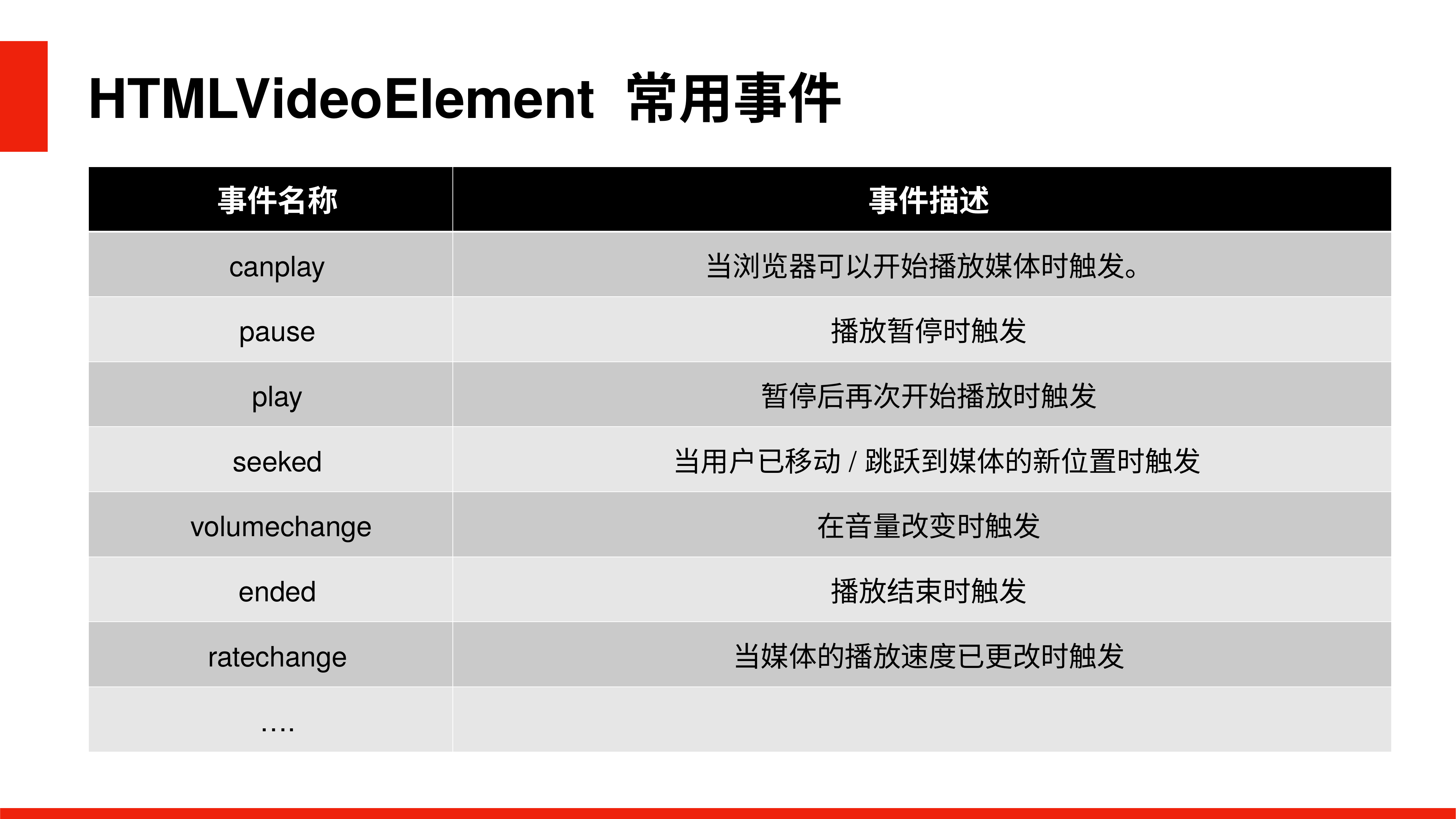

HTMLVideoElement 常用事件
| 事件名称 | 事件描述 |
| --- | --- |
| canplay | 当浏览器可以开始播放媒体时触发。 |
| pause | 播放暂停时触发 |
| play | 暂停后再次开始播放时触发 |
| seeked | 当用户已移动/跳跃到媒体的新位置时触发 |
| volumechange | 在音量改变时触发 |
| ended | 播放结束时触发 |
| ratechange | 当媒体的播放速度已更改时触发 |
| …. |  |
14